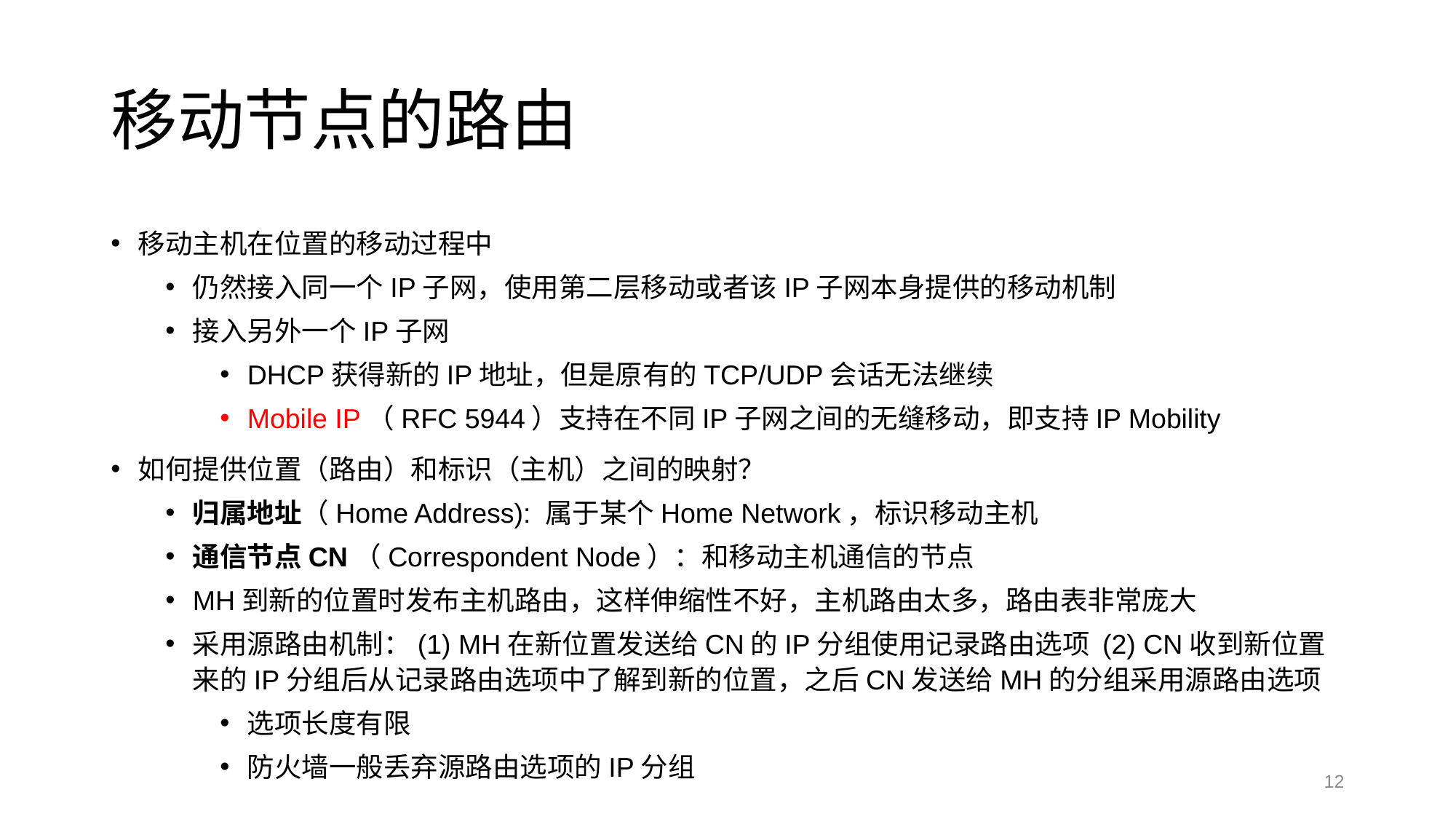

# 移动节点的路由
移动主机在位置的移动过程中
仍然接入同一个IP子网，使用第二层移动或者该IP子网本身提供的移动机制
接入另外一个IP子网
DHCP获得新的IP地址，但是原有的TCP/UDP会话无法继续
Mobile IP（RFC 5944）支持在不同IP子网之间的无缝移动，即支持IP Mobility
如何提供位置（路由）和标识（主机）之间的映射？
归属地址（Home Address): 属于某个Home Network，标识移动主机
通信节点CN（Correspondent Node）：和移动主机通信的节点
MH到新的位置时发布主机路由，这样伸缩性不好，主机路由太多，路由表非常庞大
采用源路由机制：(1) MH在新位置发送给CN的IP分组使用记录路由选项 (2) CN收到新位置来的IP分组后从记录路由选项中了解到新的位置，之后CN发送给MH的分组采用源路由选项
选项长度有限
防火墙一般丢弃源路由选项的IP分组

12